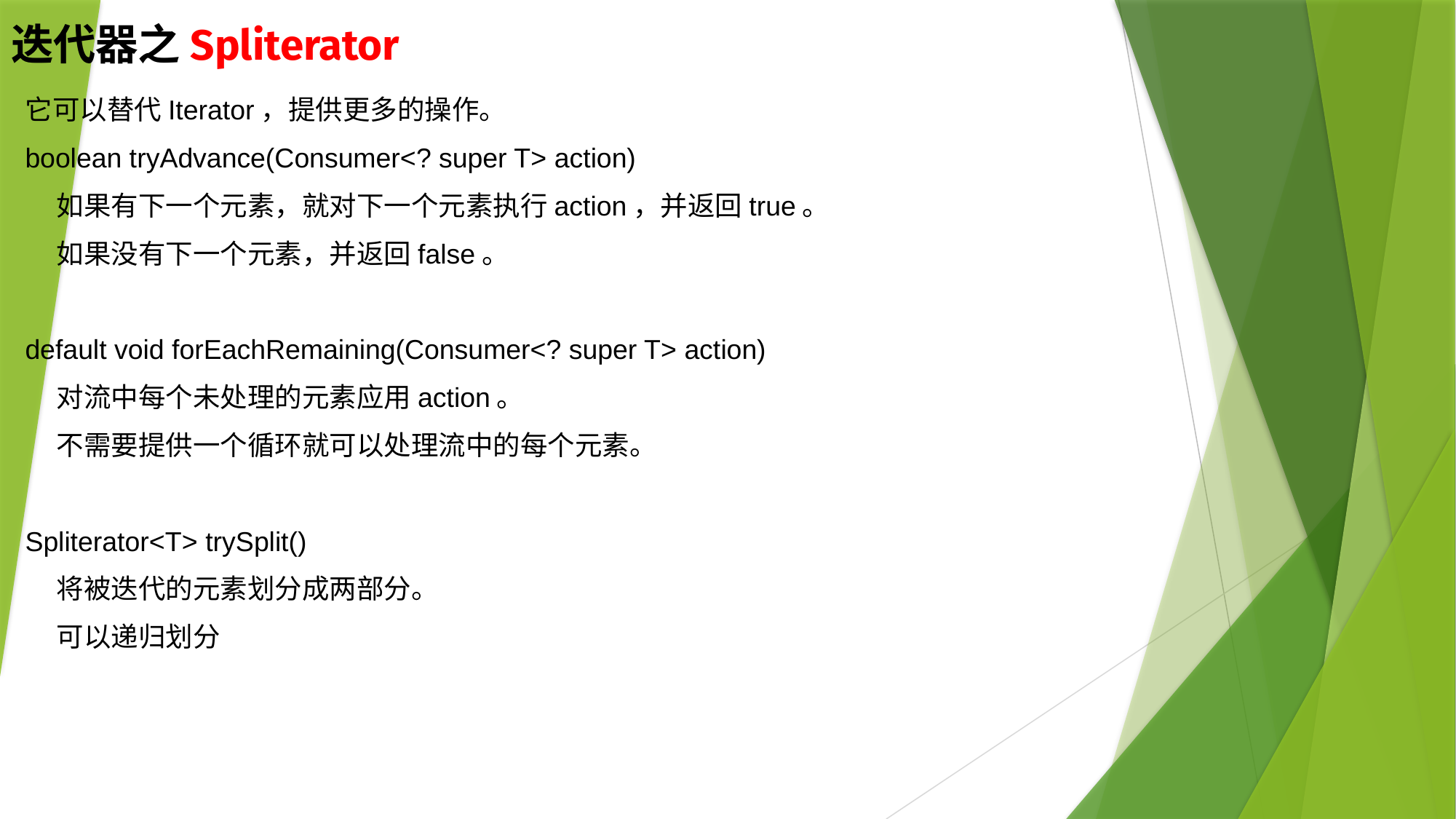

# 迭代器之Spliterator
它可以替代Iterator，提供更多的操作。
boolean tryAdvance(Consumer<? super T> action)
    如果有下一个元素，就对下一个元素执行action，并返回true。
    如果没有下一个元素，并返回false。

default void forEachRemaining(Consumer<? super T> action)
    对流中每个未处理的元素应用action。
    不需要提供一个循环就可以处理流中的每个元素。

Spliterator<T> trySplit()
    将被迭代的元素划分成两部分。
    可以递归划分